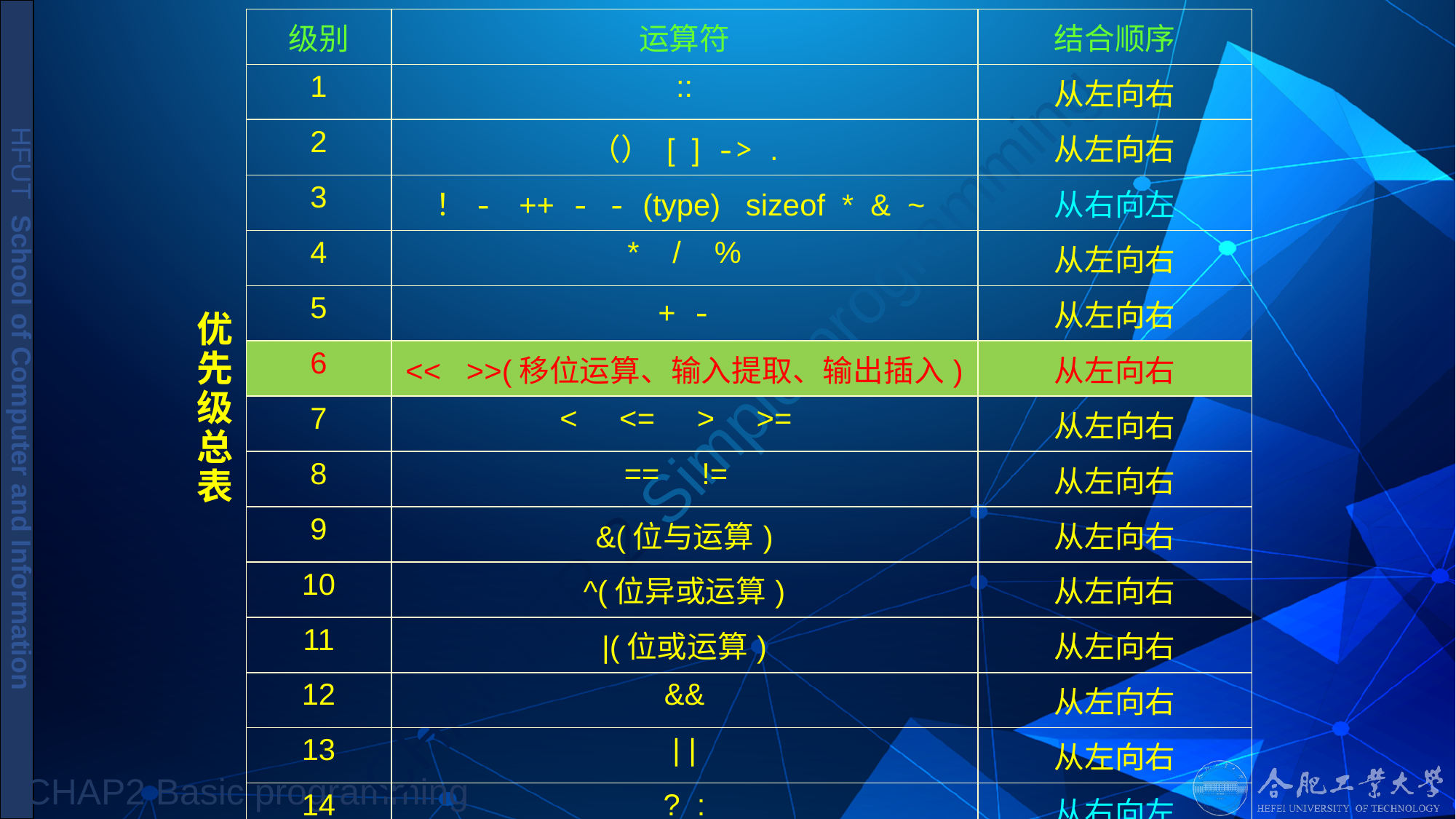

| 级别 | 运算符 | 结合顺序 |
| --- | --- | --- |
| 1 | :: | 从左向右 |
| 2 | （） [ ] -> . | 从左向右 |
| 3 | ！- ++ - - (type) sizeof \* & ~ | 从右向左 |
| 4 | \* / % | 从左向右 |
| 5 | + - | 从左向右 |
| 6 | << >>(移位运算、输入提取、输出插入) | 从左向右 |
| 7 | < <= > >= | 从左向右 |
| 8 | == != | 从左向右 |
| 9 | &(位与运算) | 从左向右 |
| 10 | ^(位异或运算) | 从左向右 |
| 11 | |(位或运算) | 从左向右 |
| 12 | && | 从左向右 |
| 13 | | | | 从左向右 |
| 14 | ? : | 从右向左 |
| 15 | = op = | 从右向左 |
| 16 | , | 从左向右 |
# 优先级总表